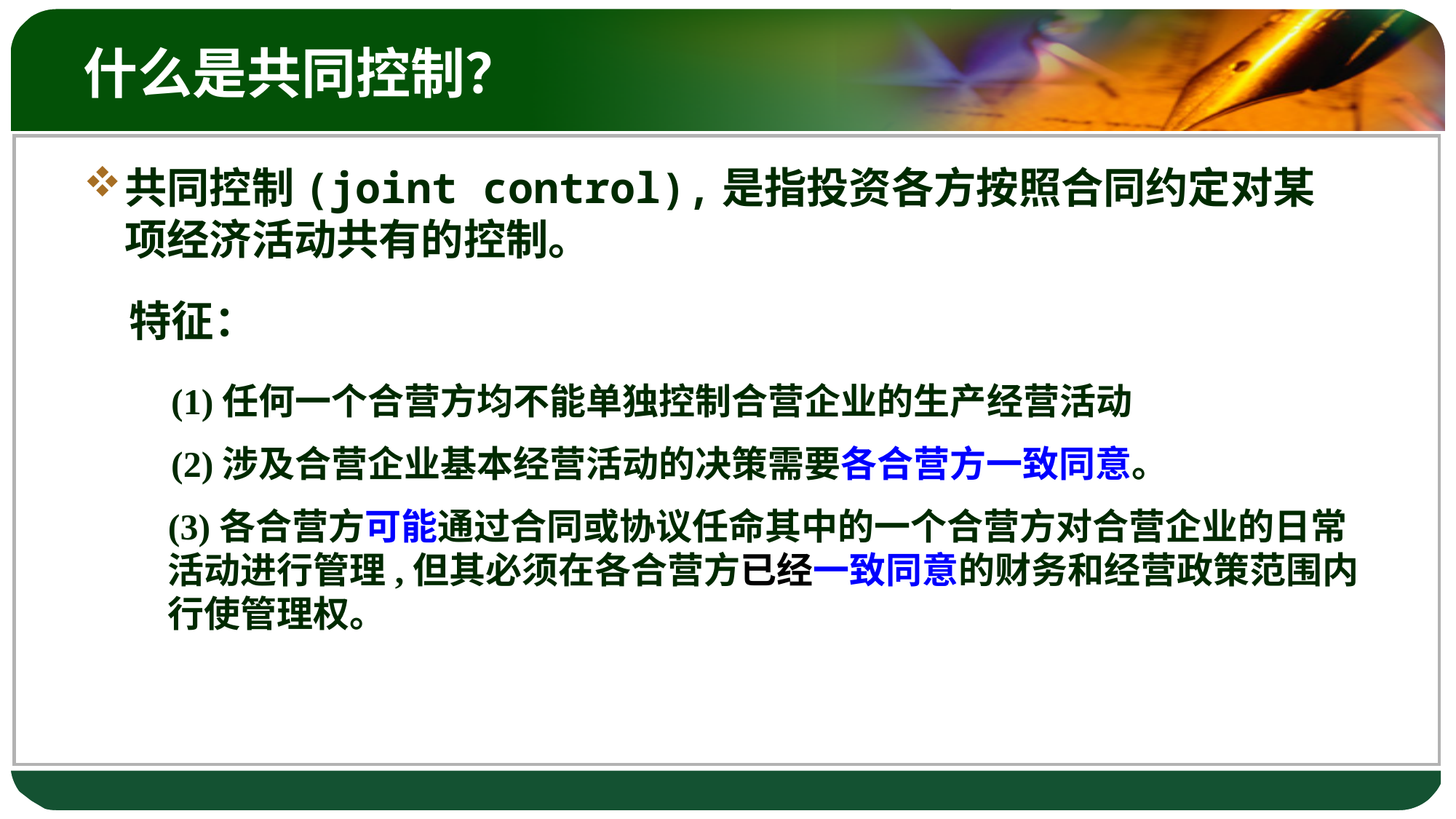

# 什么是共同控制？
共同控制(joint control),是指投资各方按照合同约定对某项经济活动共有的控制。
特征：
(1)任何一个合营方均不能单独控制合营企业的生产经营活动
(2)涉及合营企业基本经营活动的决策需要各合营方一致同意。
(3)各合营方可能通过合同或协议任命其中的一个合营方对合营企业的日常活动进行管理,但其必须在各合营方已经一致同意的财务和经营政策范围内行使管理权。